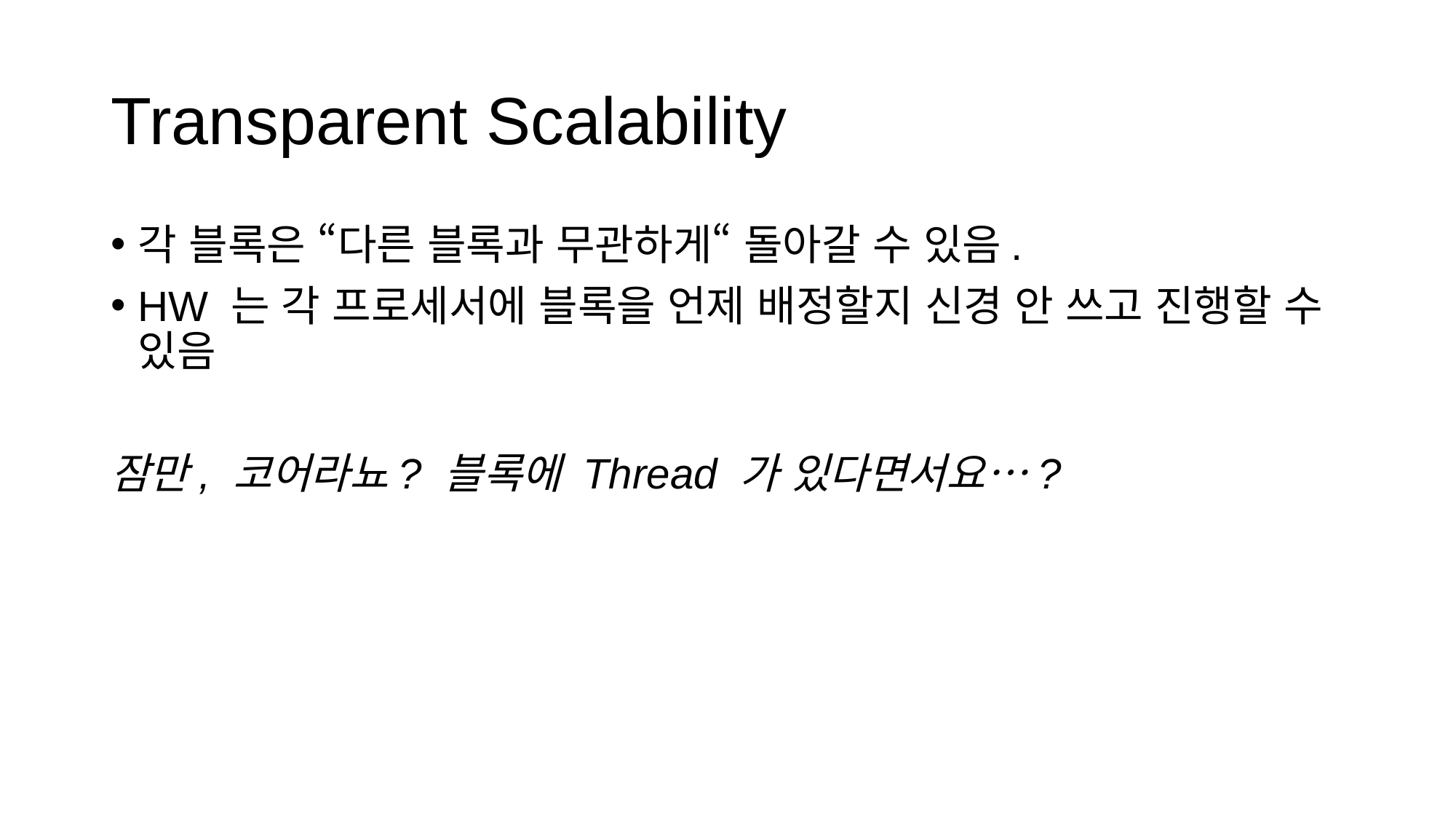

# Transparent Scalability
각 블록은 “다른 블록과 무관하게“ 돌아갈 수 있음.
HW 는 각 프로세서에 블록을 언제 배정할지 신경 안 쓰고 진행할 수 있음

잠만, 코어라뇨? 블록에 Thread 가 있다면서요…?